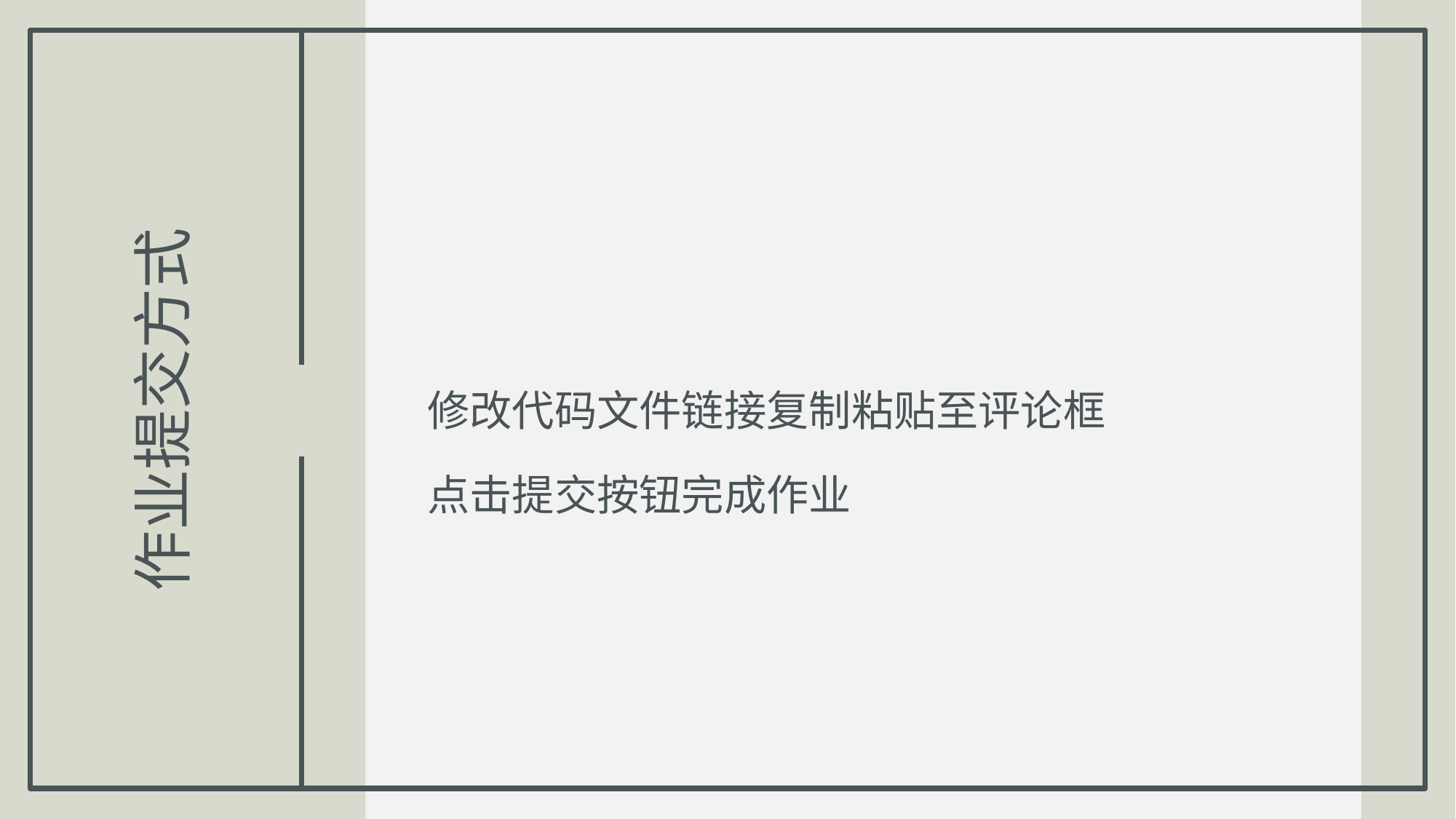

修改代码文件链接复制粘贴至评论框
点击提交按钮完成作业
# 作业提交方式